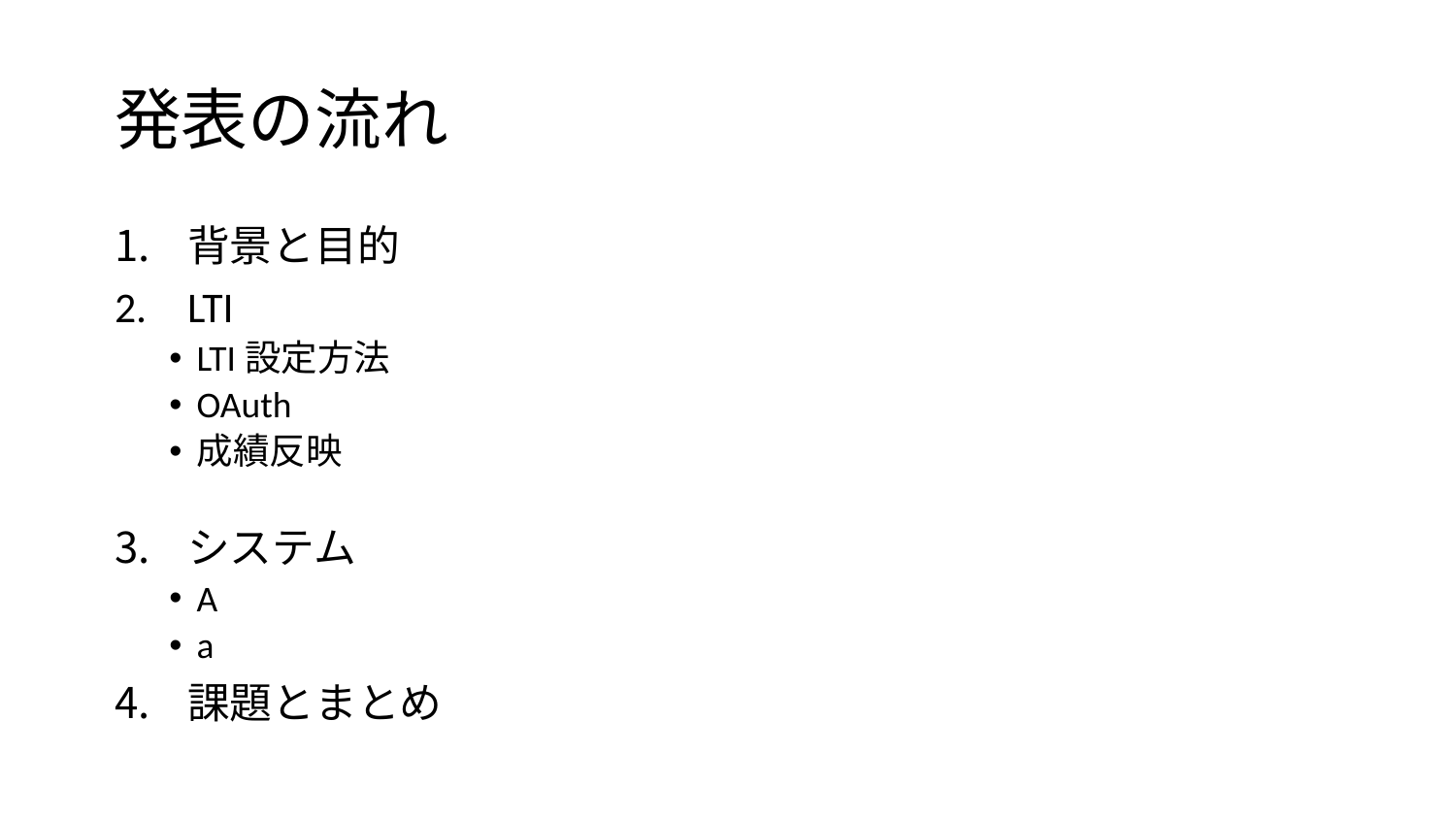

# 発表の流れ
背景と目的
LTI
LTI設定方法
OAuth
成績反映
システム
A
a
課題とまとめ